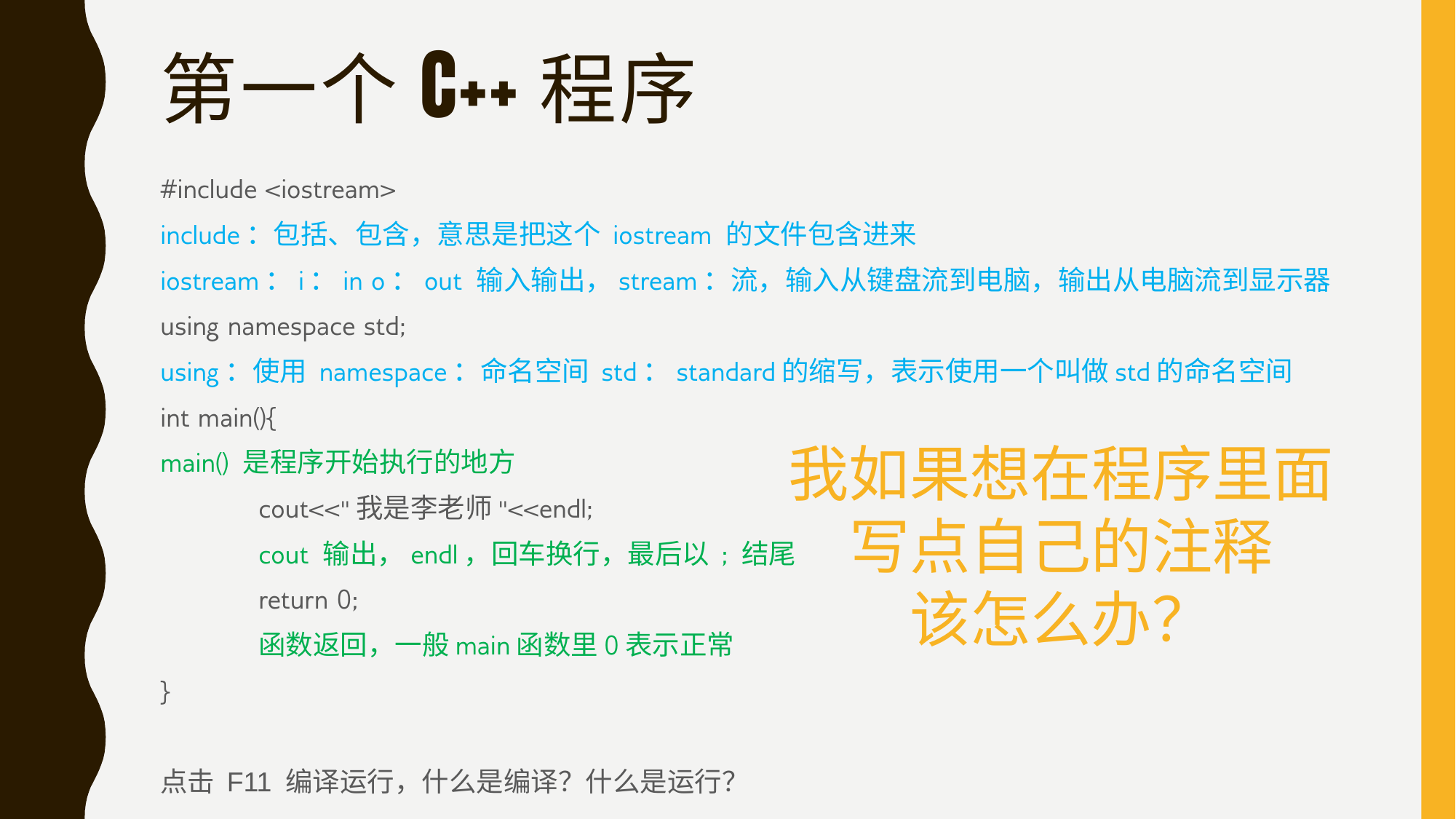

# 第一个C++程序
#include <iostream>
include：包括、包含，意思是把这个 iostream 的文件包含进来
iostream：i：in o：out 输入输出，stream：流，输入从键盘流到电脑，输出从电脑流到显示器
using namespace std;
using：使用 namespace：命名空间 std：standard的缩写，表示使用一个叫做std的命名空间
int main(){
main() 是程序开始执行的地方
	cout<<"我是李老师"<<endl;
	cout 输出，endl，回车换行，最后以 ; 结尾
	return 0;
	函数返回，一般main函数里0表示正常
}

点击 F11 编译运行，什么是编译？什么是运行？
我如果想在程序里面
写点自己的注释
该怎么办？